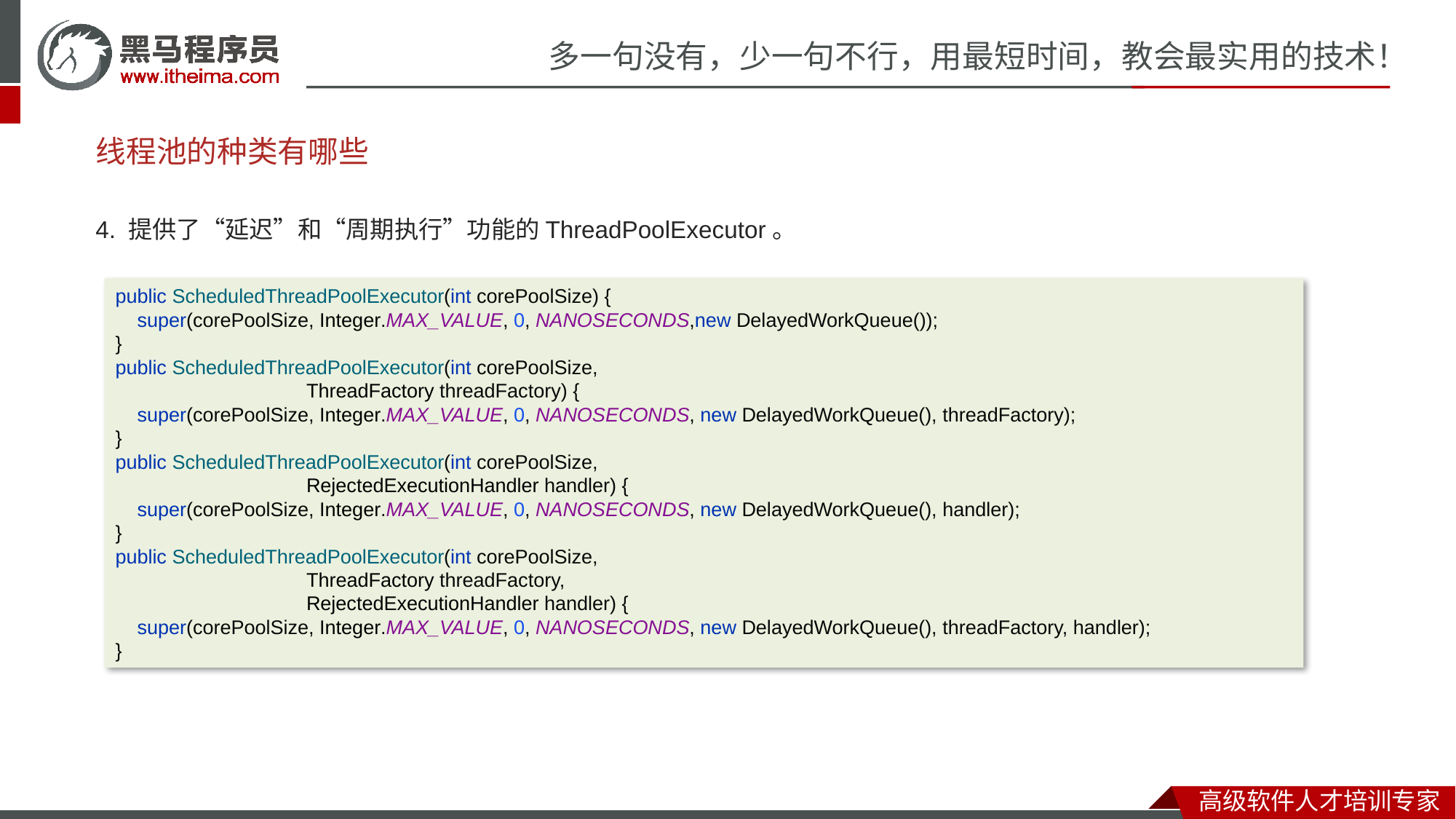

# 线程池的种类有哪些
4. 提供了“延迟”和“周期执行”功能的ThreadPoolExecutor。
public ScheduledThreadPoolExecutor(int corePoolSize) {
    super(corePoolSize, Integer.MAX_VALUE, 0, NANOSECONDS,new DelayedWorkQueue());
}
public ScheduledThreadPoolExecutor(int corePoolSize,
                                   ThreadFactory threadFactory) {
    super(corePoolSize, Integer.MAX_VALUE, 0, NANOSECONDS, new DelayedWorkQueue(), threadFactory);
}
public ScheduledThreadPoolExecutor(int corePoolSize,
                                   RejectedExecutionHandler handler) {
    super(corePoolSize, Integer.MAX_VALUE, 0, NANOSECONDS, new DelayedWorkQueue(), handler);
}
public ScheduledThreadPoolExecutor(int corePoolSize,
                                   ThreadFactory threadFactory,
                                   RejectedExecutionHandler handler) {
    super(corePoolSize, Integer.MAX_VALUE, 0, NANOSECONDS, new DelayedWorkQueue(), threadFactory, handler);
}